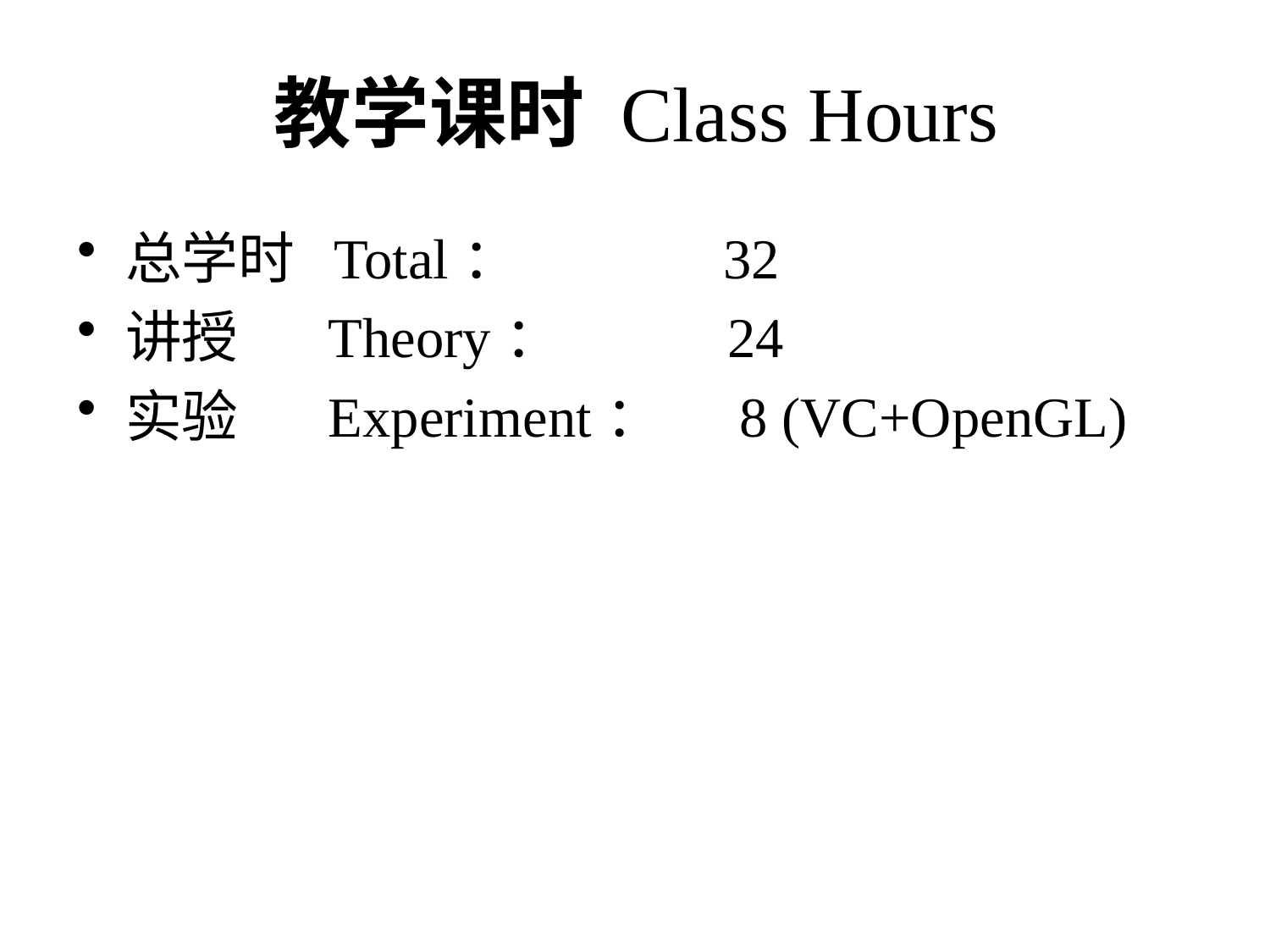

# 教学课时 Class Hours
总学时  Total：               32
讲授      Theory：            24
实验      Experiment：     8 (VC+OpenGL)